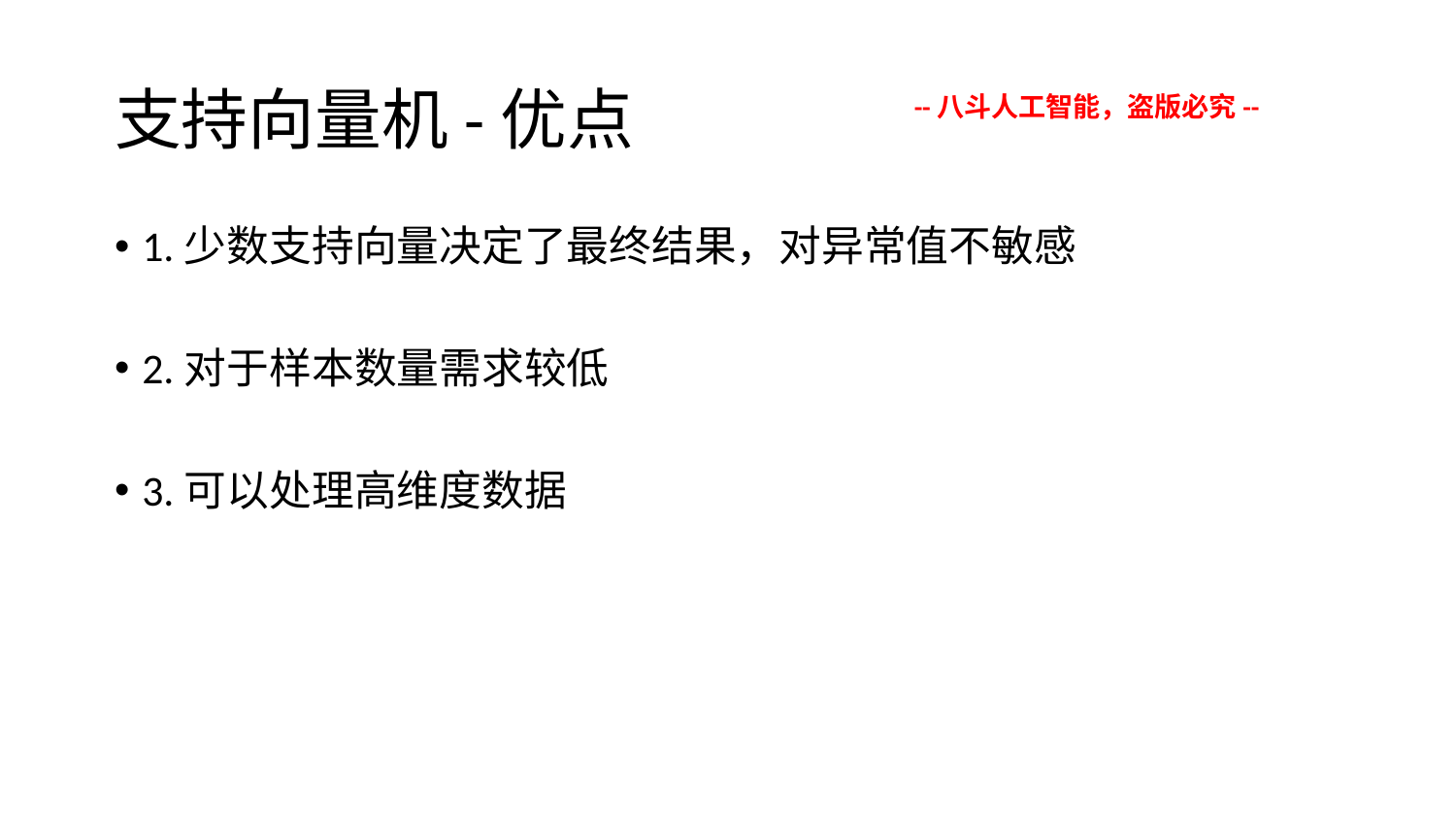

# 支持向量机-优点
--八斗人工智能，盗版必究--
1.少数支持向量决定了最终结果，对异常值不敏感

2.对于样本数量需求较低

3.可以处理高维度数据